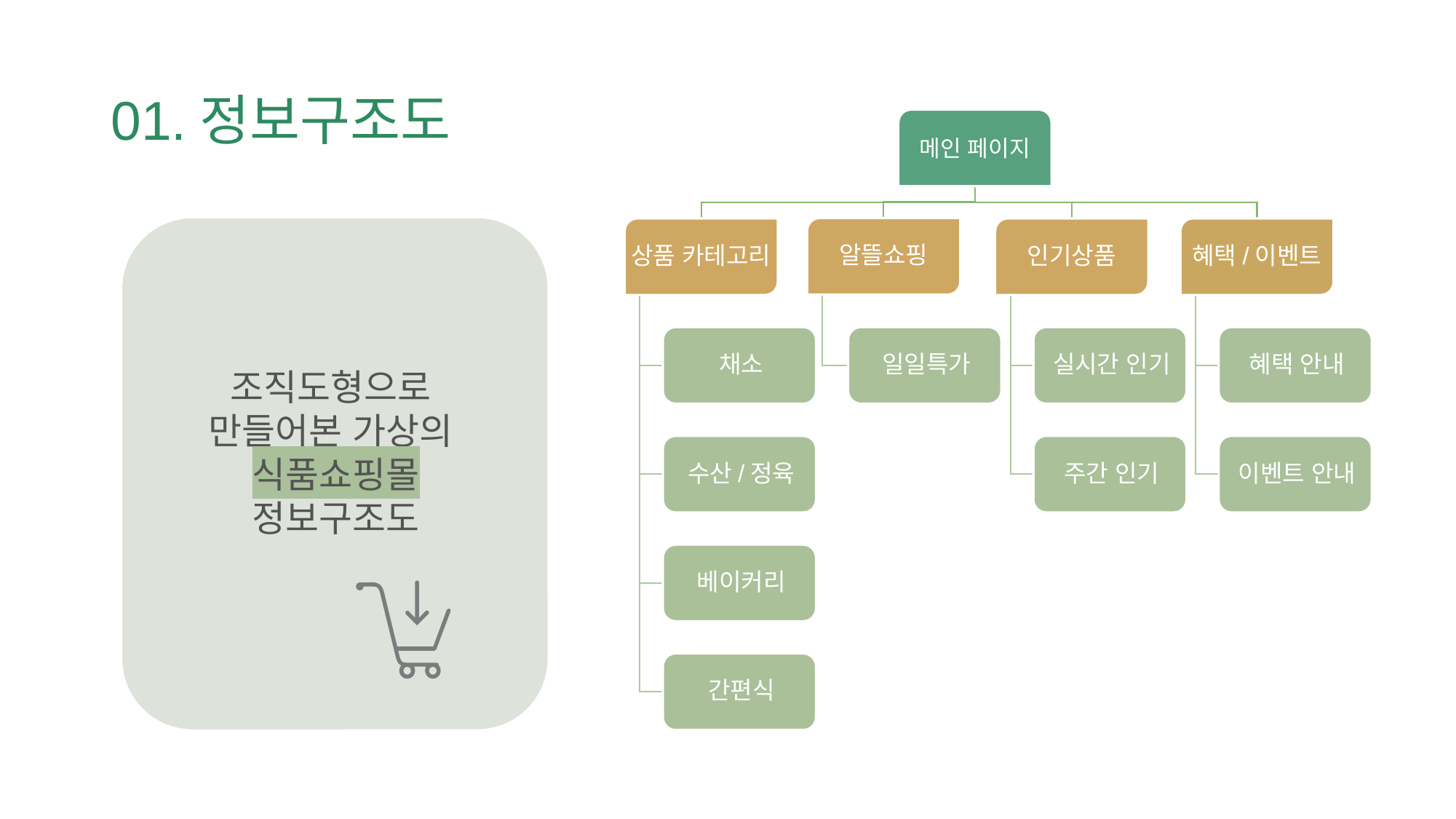

# 01.정보구조도
메인 페이지
상품 카테고리
채소
수산/정육
베이커리
간편식
알뜰쇼핑
일일특가
인기상품
실시간 인기
주간 인기
혜택/이벤트
혜택 안내
이벤트 안내
조직도형으로
만들어본 가상의
식품쇼핑몰
정보구조도